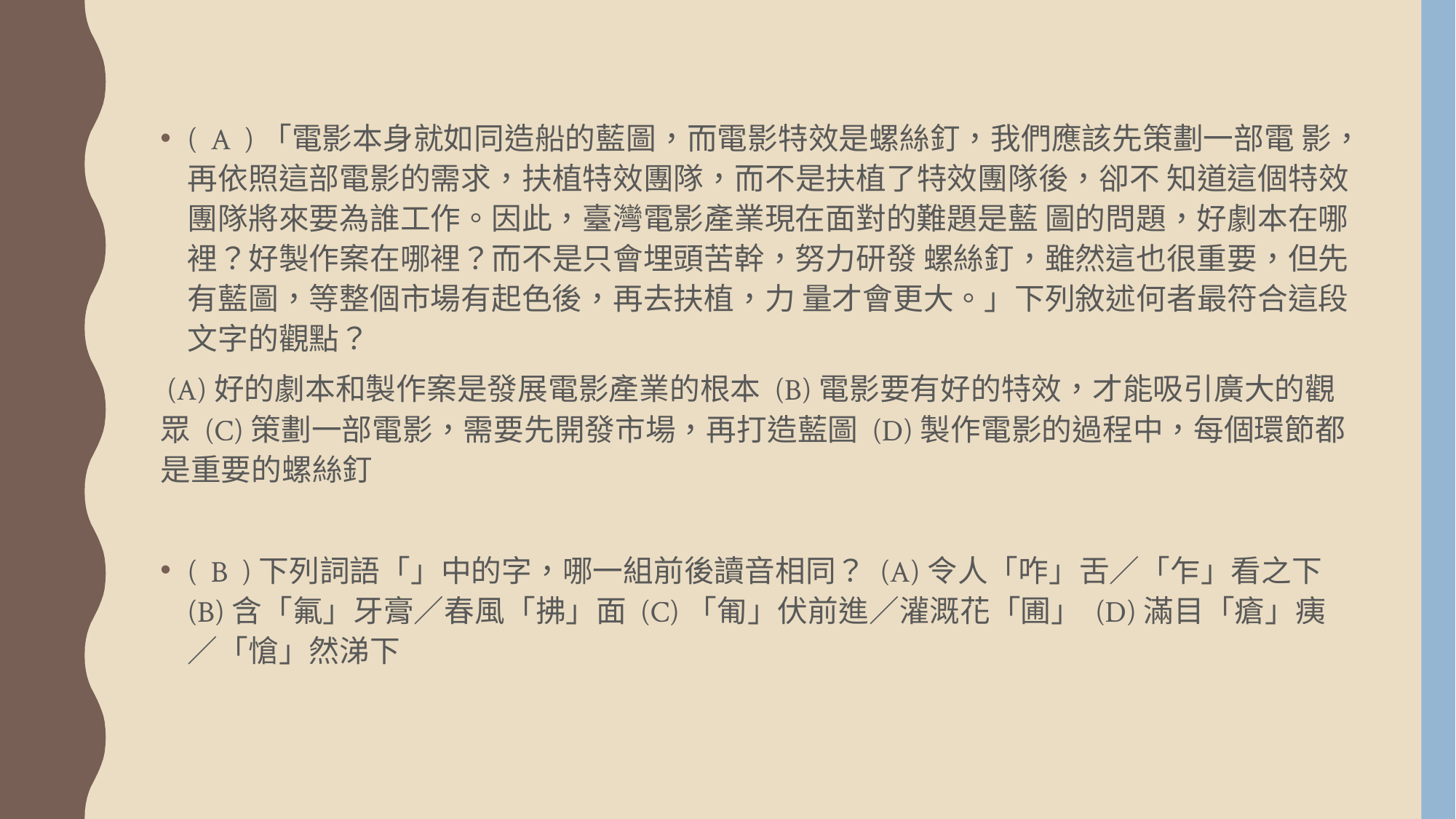

(  A  )「電影本身就如同造船的藍圖，而電影特效是螺絲釘，我們應該先策劃一部電 影，再依照這部電影的需求，扶植特效團隊，而不是扶植了特效團隊後，卻不 知道這個特效團隊將來要為誰工作。因此，臺灣電影產業現在面對的難題是藍 圖的問題，好劇本在哪裡？好製作案在哪裡？而不是只會埋頭苦幹，努力研發 螺絲釘，雖然這也很重要，但先有藍圖，等整個市場有起色後，再去扶植，力 量才會更大。」下列敘述何者最符合這段文字的觀點？
 (A)好的劇本和製作案是發展電影產業的根本 (B)電影要有好的特效，才能吸引廣大的觀眾 (C)策劃一部電影，需要先開發市場，再打造藍圖 (D)製作電影的過程中，每個環節都是重要的螺絲釘

(  B  )下列詞語「」中的字，哪一組前後讀音相同？ (A)令人「咋」舌／「乍」看之下 (B)含「氟」牙膏／春風「拂」面 (C)「匍」伏前進／灌溉花「圃」 (D)滿目「瘡」痍／「愴」然涕下